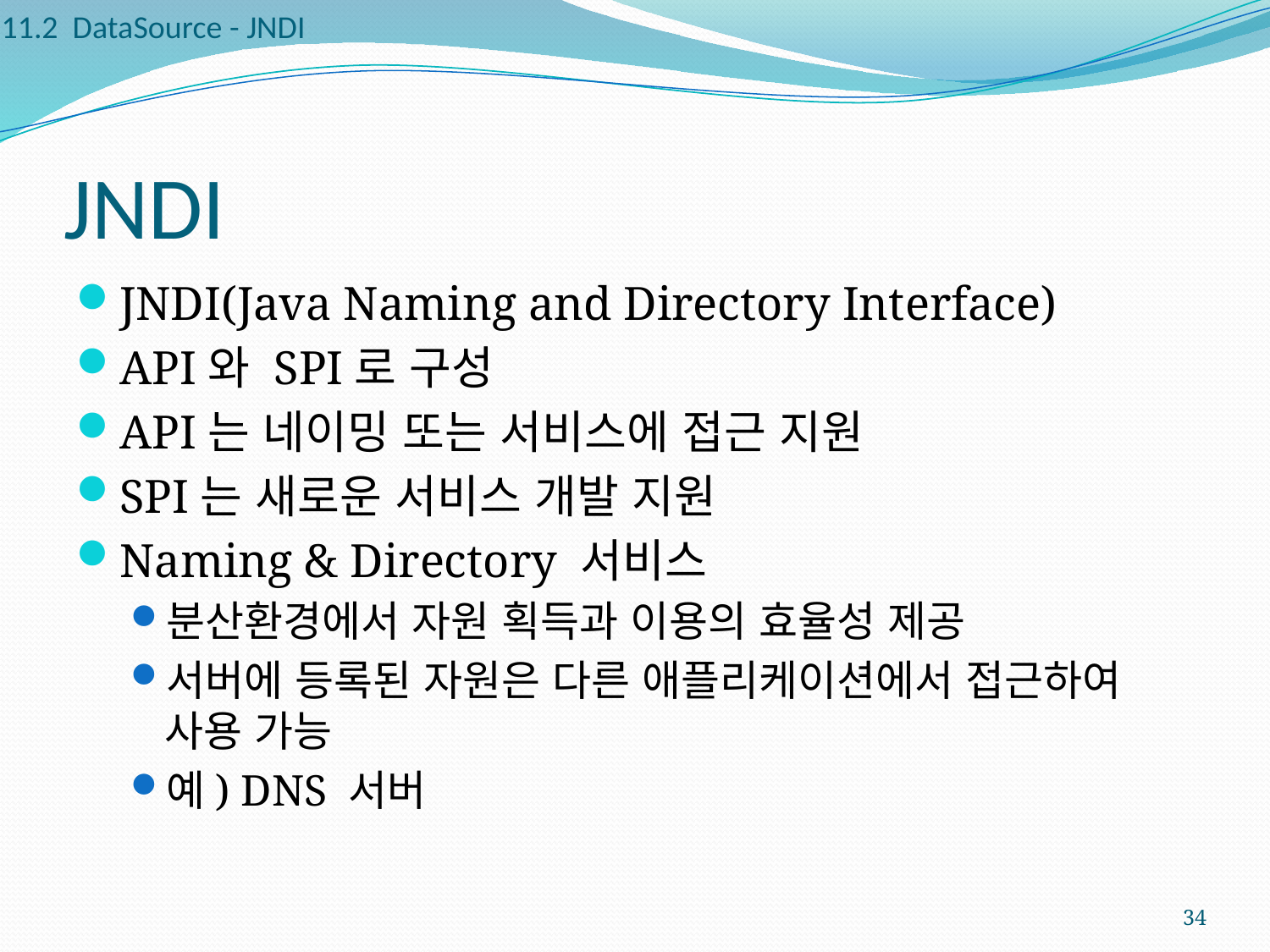

11.2  DataSource - JNDI
# JNDI
JNDI(Java Naming and Directory Interface)
API와 SPI로 구성
API는 네이밍 또는 서비스에 접근 지원
SPI는 새로운 서비스 개발 지원
Naming & Directory 서비스
분산환경에서 자원 획득과 이용의 효율성 제공
서버에 등록된 자원은 다른 애플리케이션에서 접근하여 사용 가능
예) DNS 서버
34